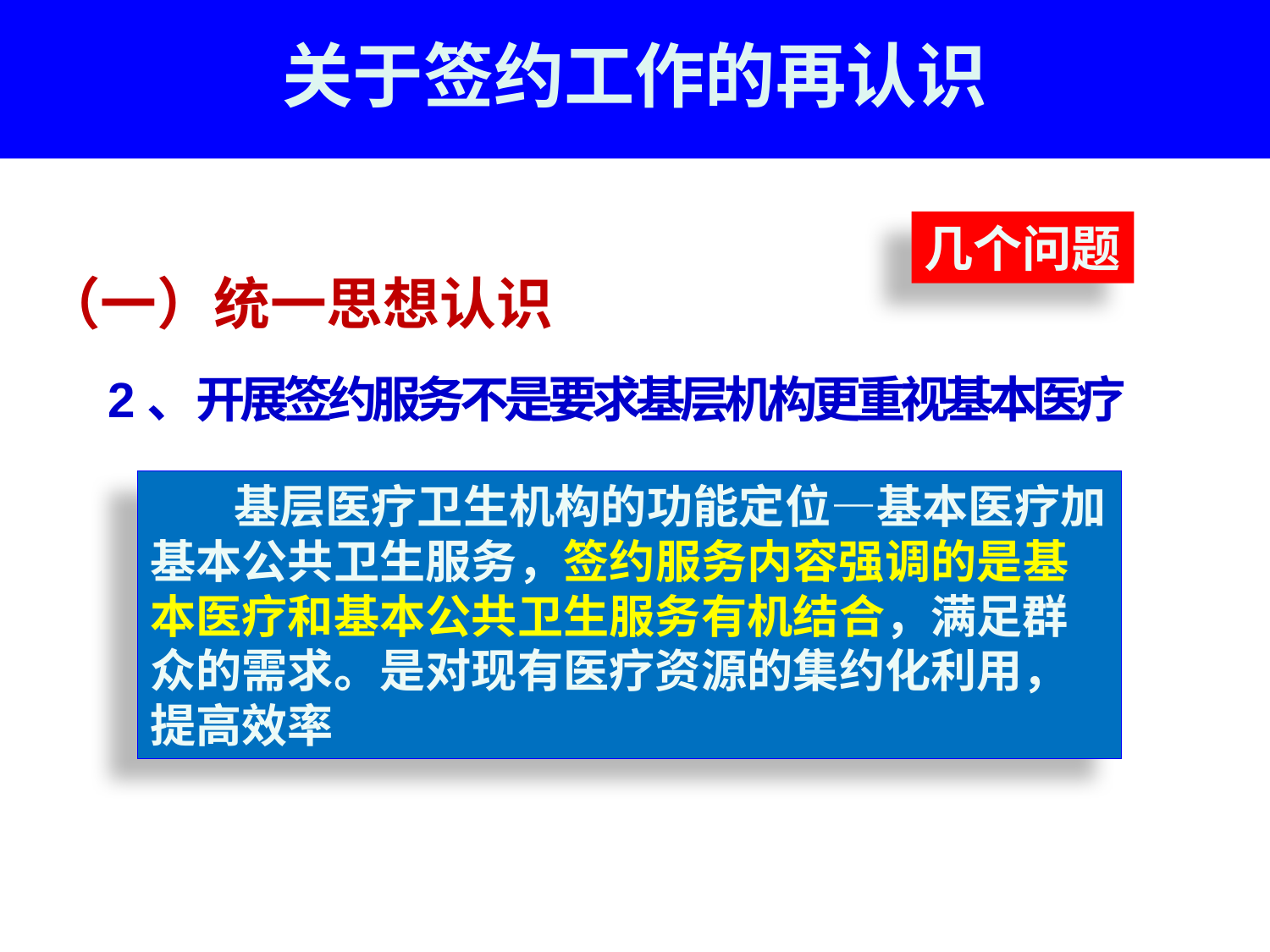

关于签约工作的再认识
几个问题
（一）统一思想认识
2、开展签约服务不是要求基层机构更重视基本医疗
       基层医疗卫生机构的功能定位—基本医疗加基本公共卫生服务，签约服务内容强调的是基本医疗和基本公共卫生服务有机结合，满足群众的需求。是对现有医疗资源的集约化利用，提高效率